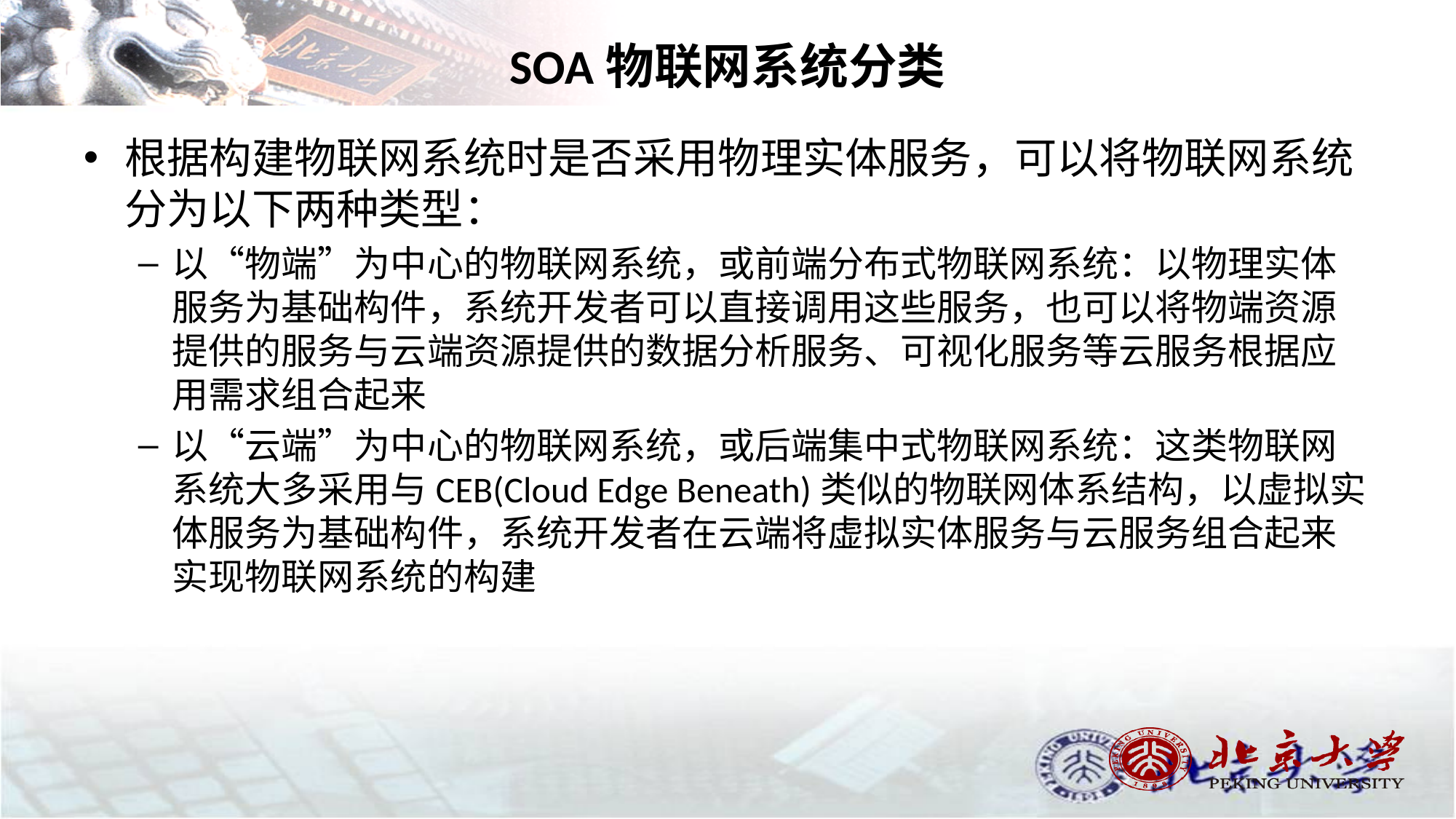

# SOA物联网系统分类
根据构建物联网系统时是否采用物理实体服务，可以将物联网系统分为以下两种类型：
以“物端”为中心的物联网系统，或前端分布式物联网系统：以物理实体服务为基础构件，系统开发者可以直接调用这些服务，也可以将物端资源提供的服务与云端资源提供的数据分析服务、可视化服务等云服务根据应用需求组合起来
以“云端”为中心的物联网系统，或后端集中式物联网系统：这类物联网系统大多采用与CEB(Cloud Edge Beneath)类似的物联网体系结构，以虚拟实体服务为基础构件，系统开发者在云端将虚拟实体服务与云服务组合起来实现物联网系统的构建